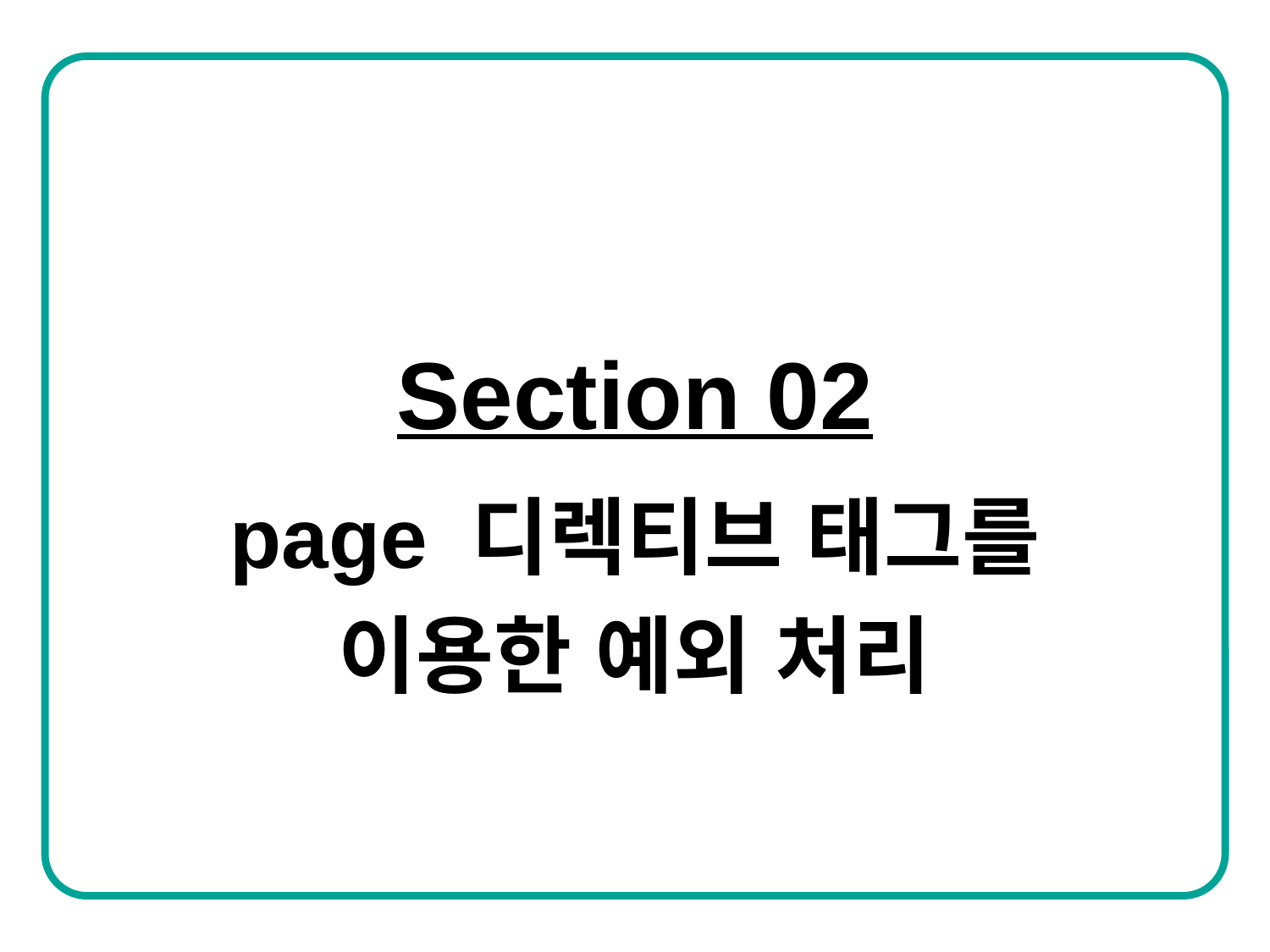

Section 02
page 디렉티브 태그를
이용한 예외 처리